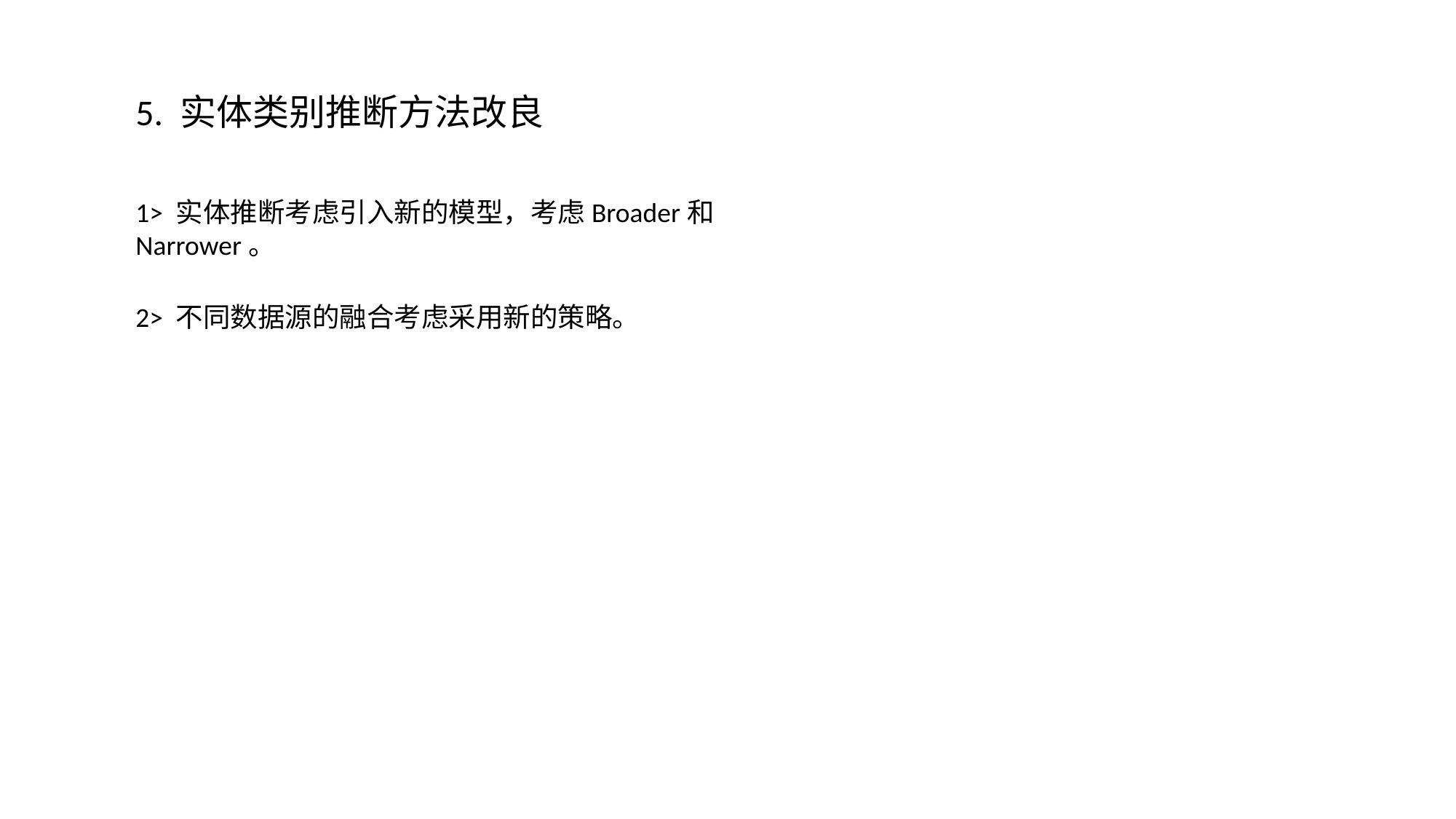

5. 实体类别推断方法改良

1> 实体推断考虑引入新的模型，考虑Broader和Narrower。
2> 不同数据源的融合考虑采用新的策略。